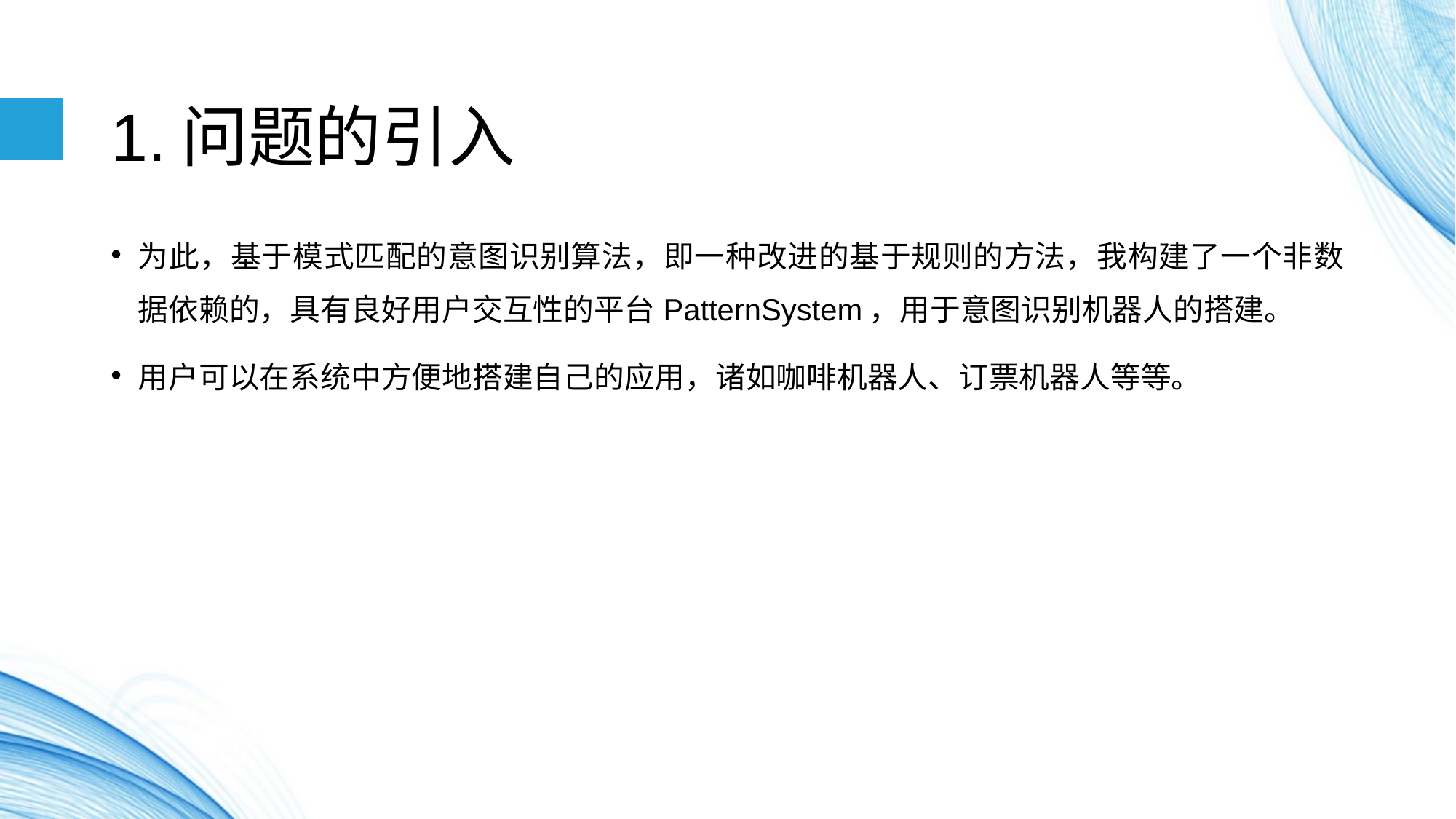

# 1.问题的引入
为此，基于模式匹配的意图识别算法，即一种改进的基于规则的方法，我构建了一个非数据依赖的，具有良好用户交互性的平台PatternSystem，用于意图识别机器人的搭建。
用户可以在系统中方便地搭建自己的应用，诸如咖啡机器人、订票机器人等等。